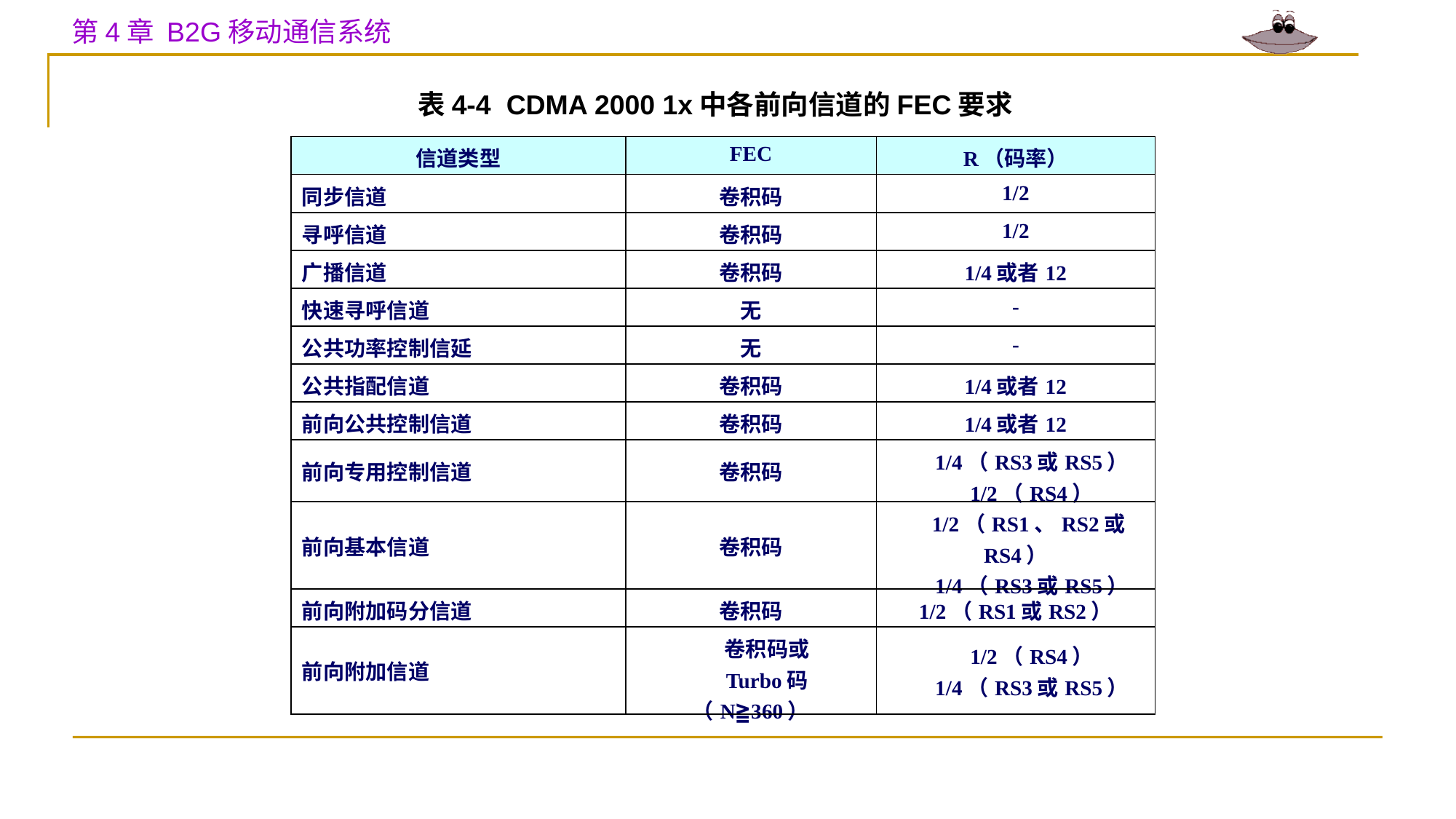

表4-4  CDMA 2000 1x中各前向信道的FEC要求
| 信道类型 | FEC | R（码率） |
| --- | --- | --- |
| 同步信道 | 卷积码 | 1/2 |
| 寻呼信道 | 卷积码 | 1/2 |
| 广播信道 | 卷积码 | 1/4或者12 |
| 快速寻呼信道 | 无 | - |
| 公共功率控制信延 | 无 | - |
| 公共指配信道 | 卷积码 | 1/4或者12 |
| 前向公共控制信道 | 卷积码 | 1/4或者12 |
| 前向专用控制信道 | 卷积码 | 1/4（RS3或RS5） 1/2（RS4） |
| 前向基本信道 | 卷积码 | 1/2（RS1、RS2或RS4） 1/4（RS3或RS5） |
| 前向附加码分信道 | 卷积码 | 1/2（RS1或RS2） |
| 前向附加信道 | 卷积码或 Turbo码（N≧360） | 1/2（RS4） 1/4（RS3或RS5） |